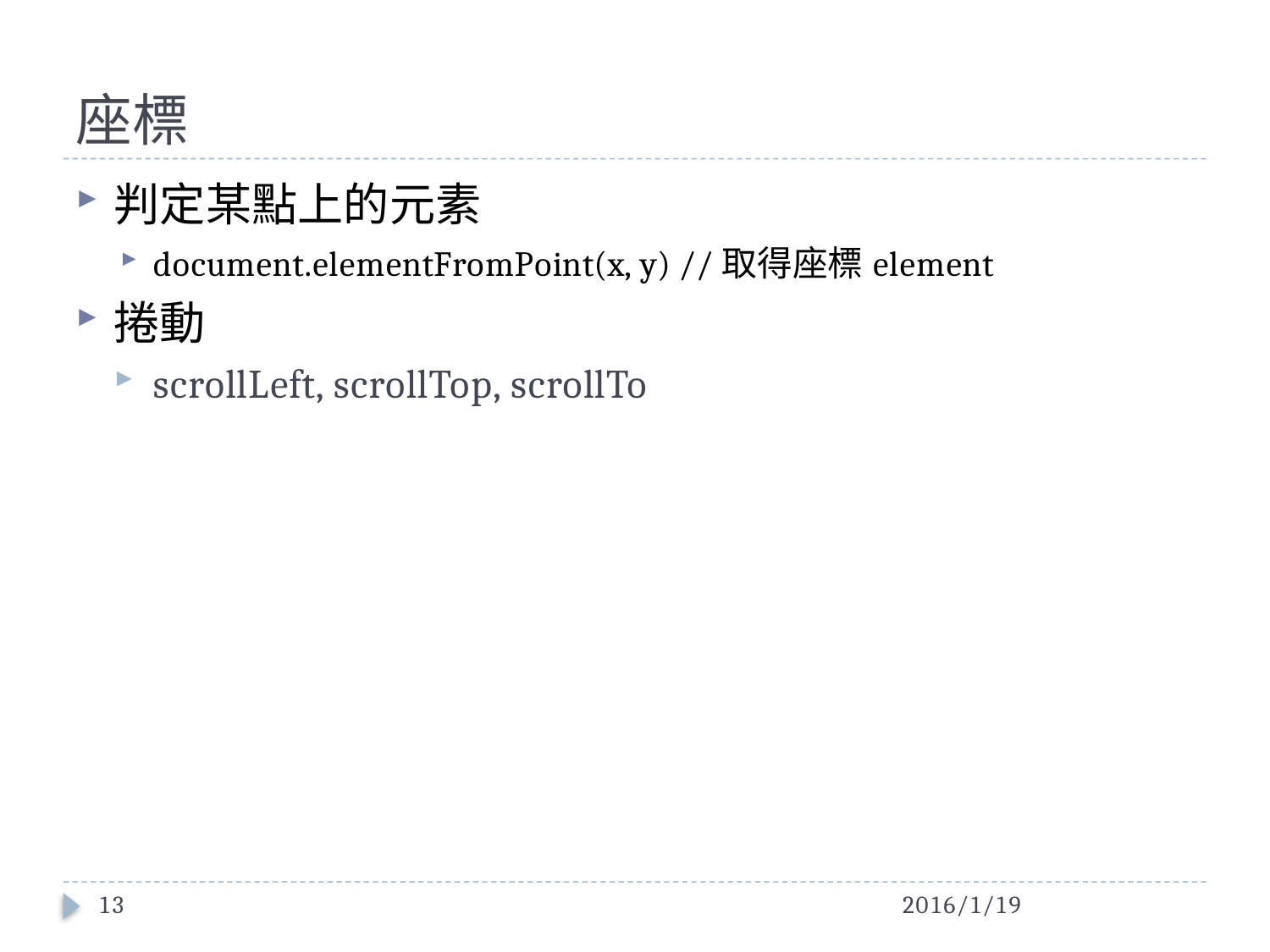

# 座標
判定某點上的元素
document.elementFromPoint(x, y) //取得座標element
捲動
scrollLeft, scrollTop, scrollTo

13
2016/1/19